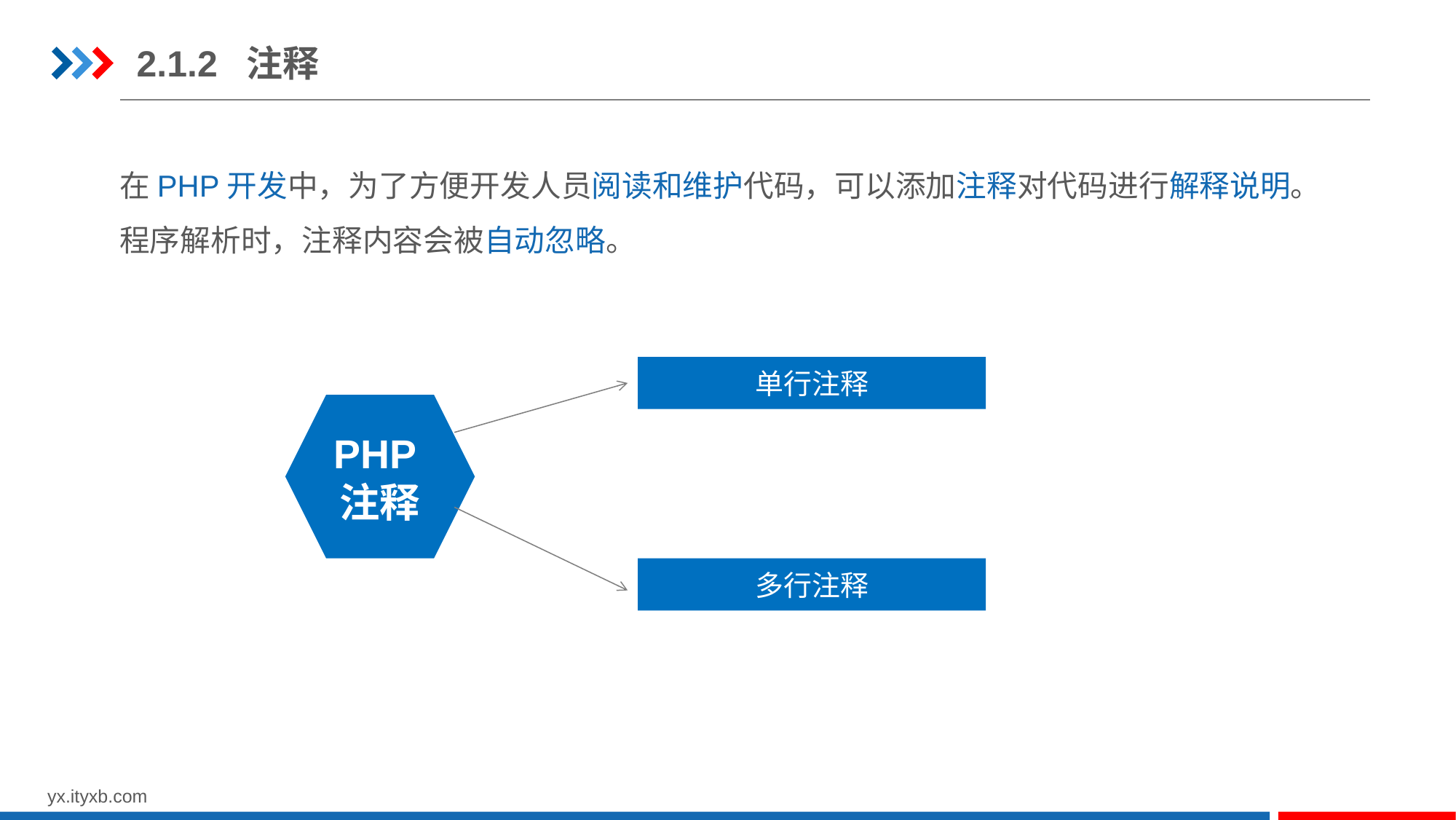

2.1.2  注释
在PHP开发中，为了方便开发人员阅读和维护代码，可以添加注释对代码进行解释说明。
程序解析时，注释内容会被自动忽略。
单行注释
PHP注释
多行注释